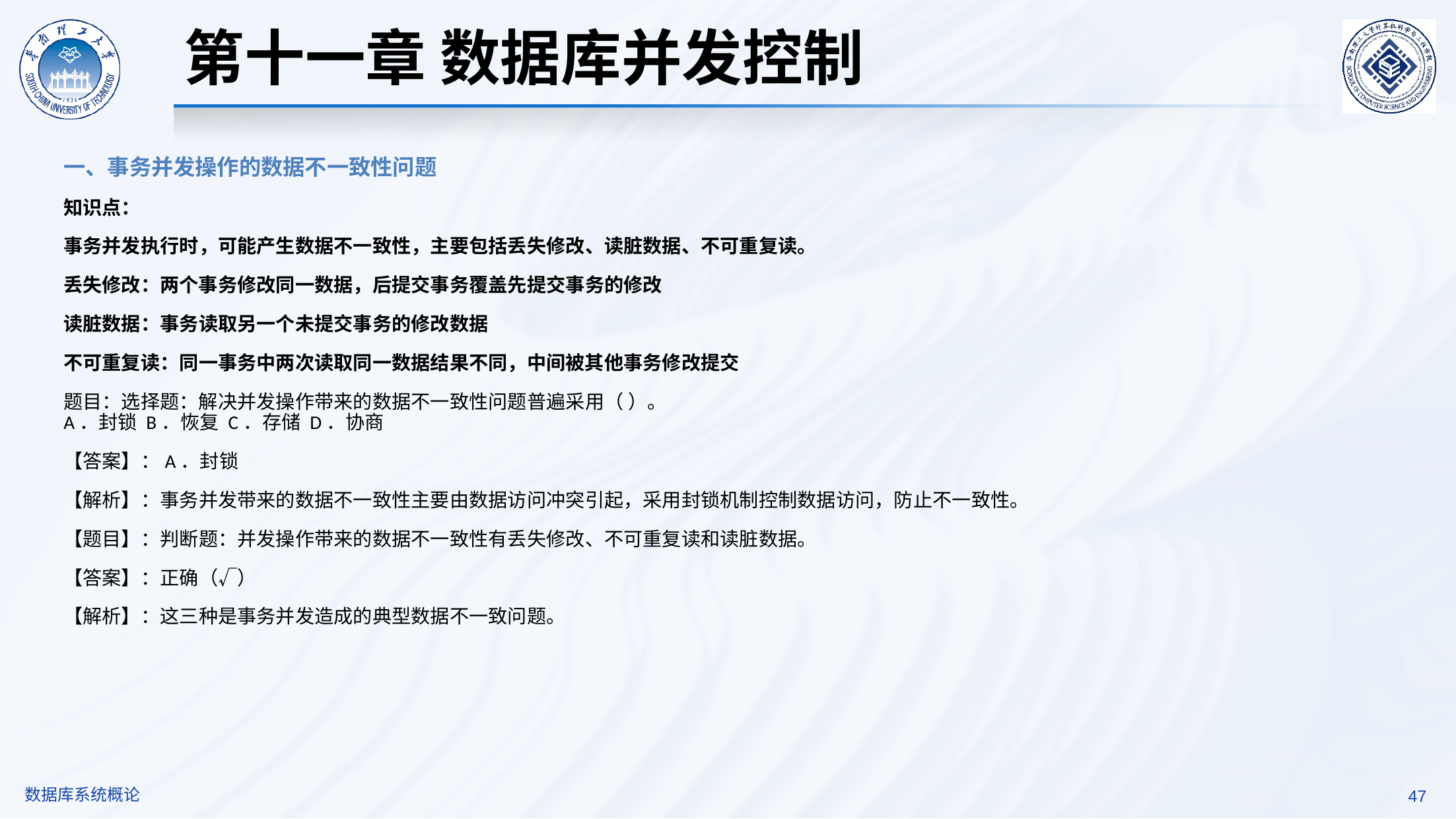

第十一章 数据库并发控制
一、事务并发操作的数据不一致性问题
知识点：
事务并发执行时，可能产生数据不一致性，主要包括丢失修改、读脏数据、不可重复读。
丢失修改：两个事务修改同一数据，后提交事务覆盖先提交事务的修改
读脏数据：事务读取另一个未提交事务的修改数据
不可重复读：同一事务中两次读取同一数据结果不同，中间被其他事务修改提交
题目：选择题：解决并发操作带来的数据不一致性问题普遍采用（ ）。
A．封锁 B．恢复 C．存储 D．协商
【答案】：A．封锁
【解析】：事务并发带来的数据不一致性主要由数据访问冲突引起，采用封锁机制控制数据访问，防止不一致性。
【题目】：判断题：并发操作带来的数据不一致性有丢失修改、不可重复读和读脏数据。
【答案】：正确（√）
【解析】：这三种是事务并发造成的典型数据不一致问题。